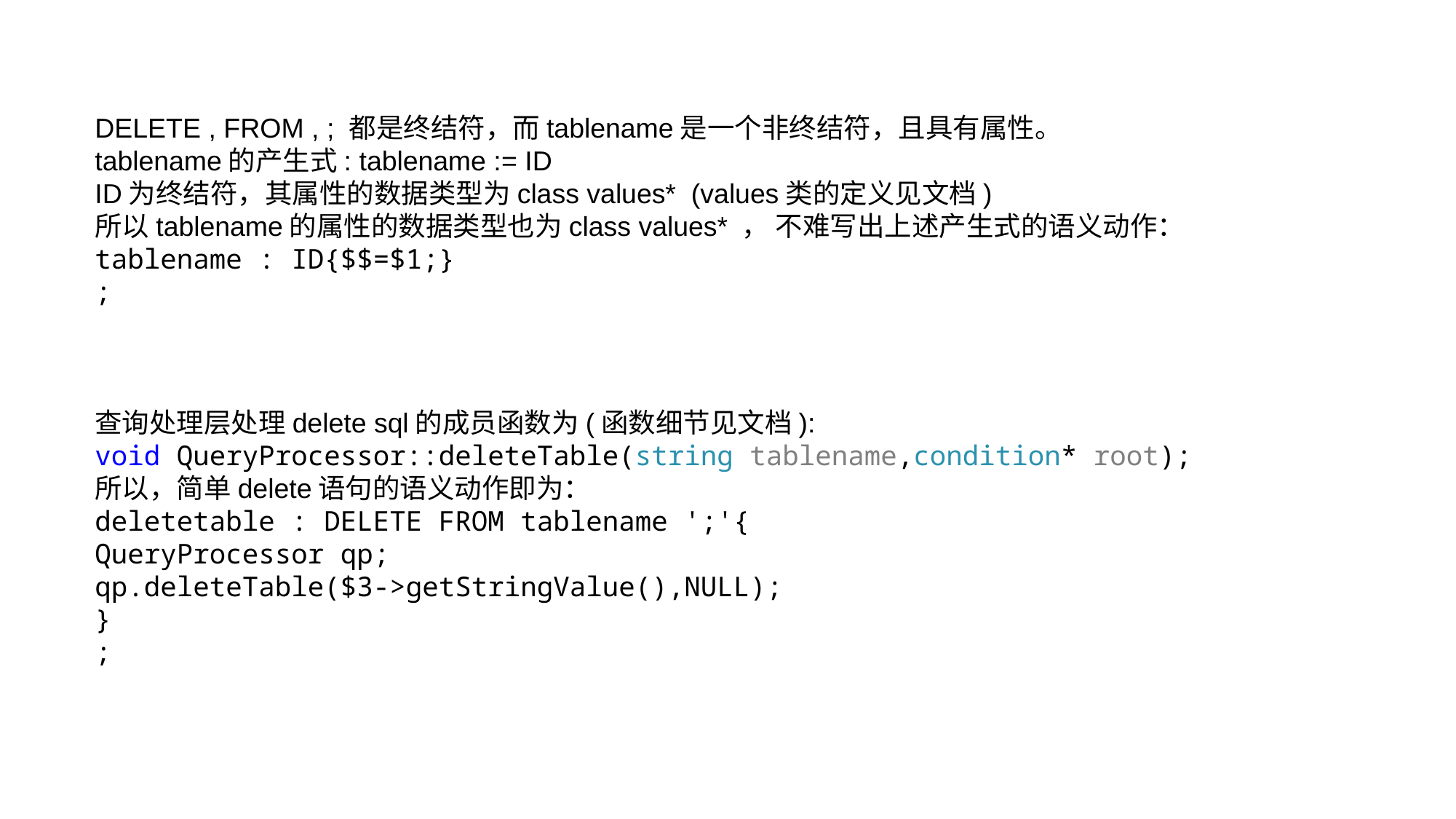

DELETE , FROM , ; 都是终结符，而tablename是一个非终结符，且具有属性。
tablename的产生式: tablename := ID
ID为终结符，其属性的数据类型为class values*  (values类的定义见文档)
所以tablename的属性的数据类型也为class values* ， 不难写出上述产生式的语义动作：
tablename : ID{$$=$1;}
;

查询处理层处理delete sql的成员函数为(函数细节见文档):
void QueryProcessor::deleteTable(string tablename,condition* root);
所以，简单delete语句的语义动作即为：
deletetable : DELETE FROM tablename ';'{
QueryProcessor qp;
qp.deleteTable($3->getStringValue(),NULL);
}
;